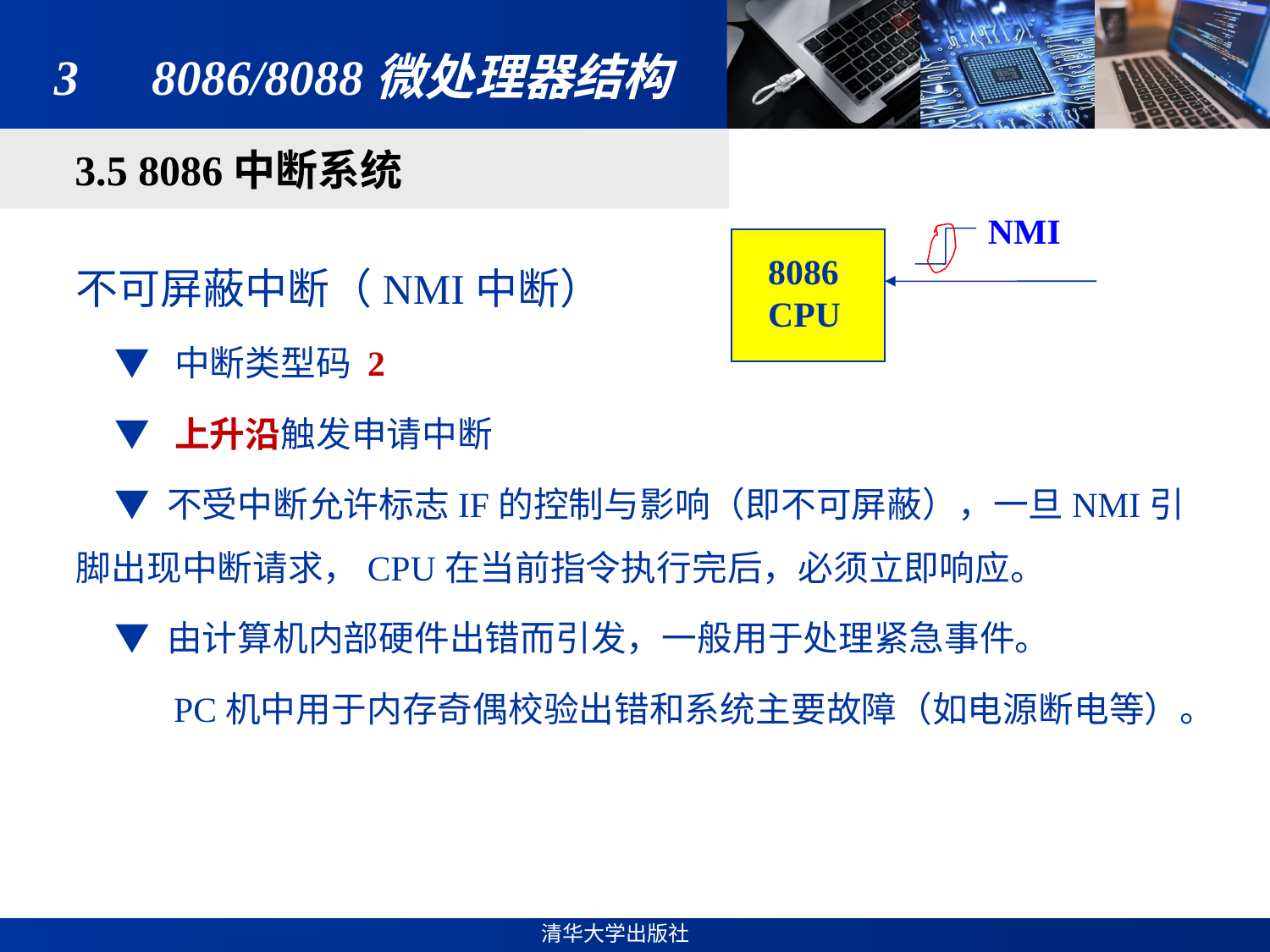

# 3　8086/8088微处理器结构
3.5 8086中断系统

NMI

8086
CPU

不可屏蔽中断（NMI中断）
     ▼  中断类型码 2
     ▼  上升沿触发申请中断
     ▼ 不受中断允许标志IF的控制与影响（即不可屏蔽），一旦NMI引脚出现中断请求，CPU在当前指令执行完后，必须立即响应。
     ▼ 由计算机内部硬件出错而引发，一般用于处理紧急事件。
           PC机中用于内存奇偶校验出错和系统主要故障（如电源断电等）。